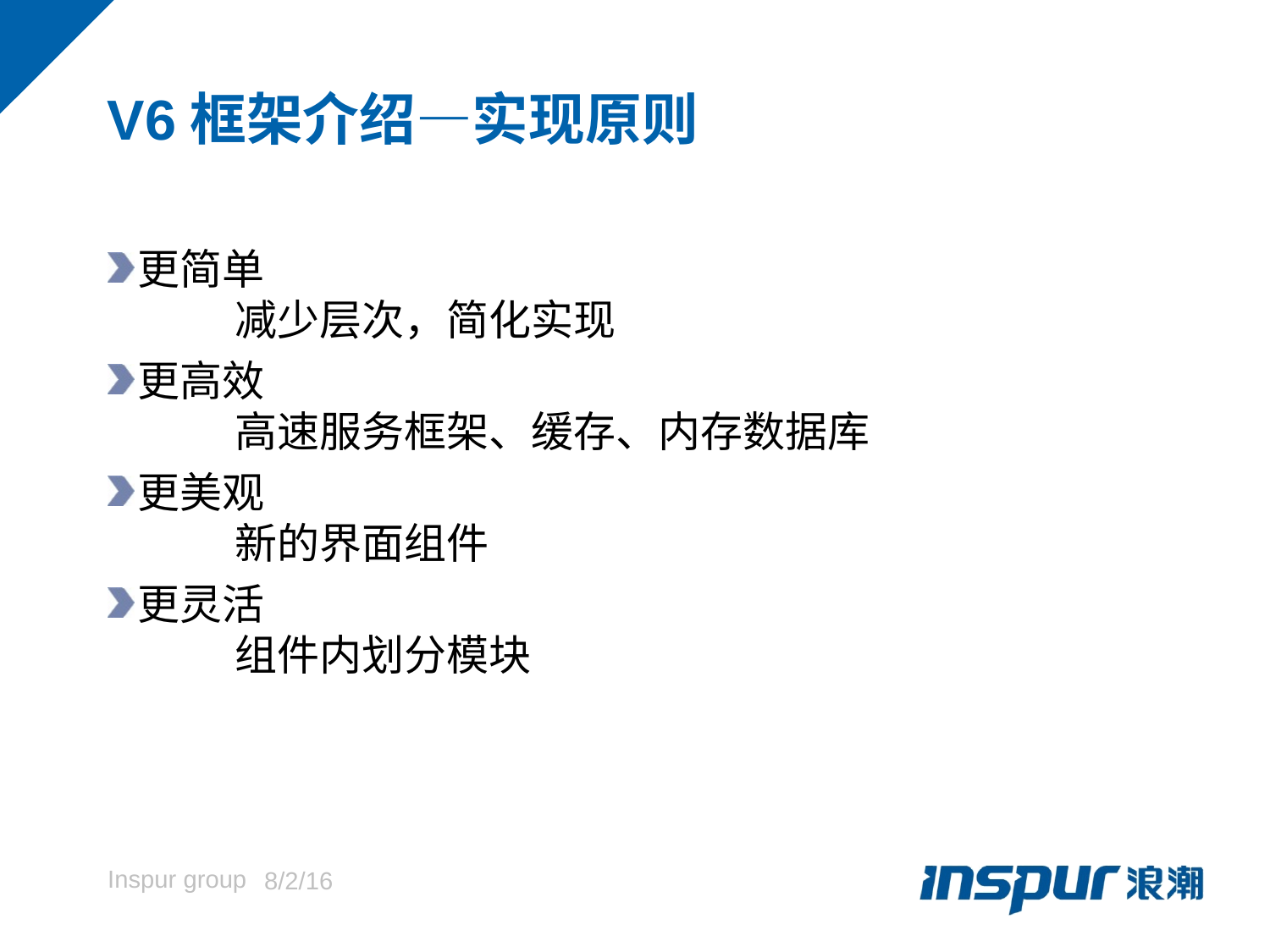

V6框架介绍—实现原则
更简单
	减少层次，简化实现
更高效
	高速服务框架、缓存、内存数据库
更美观
	新的界面组件
更灵活
	组件内划分模块

Inspur group
8/2/16